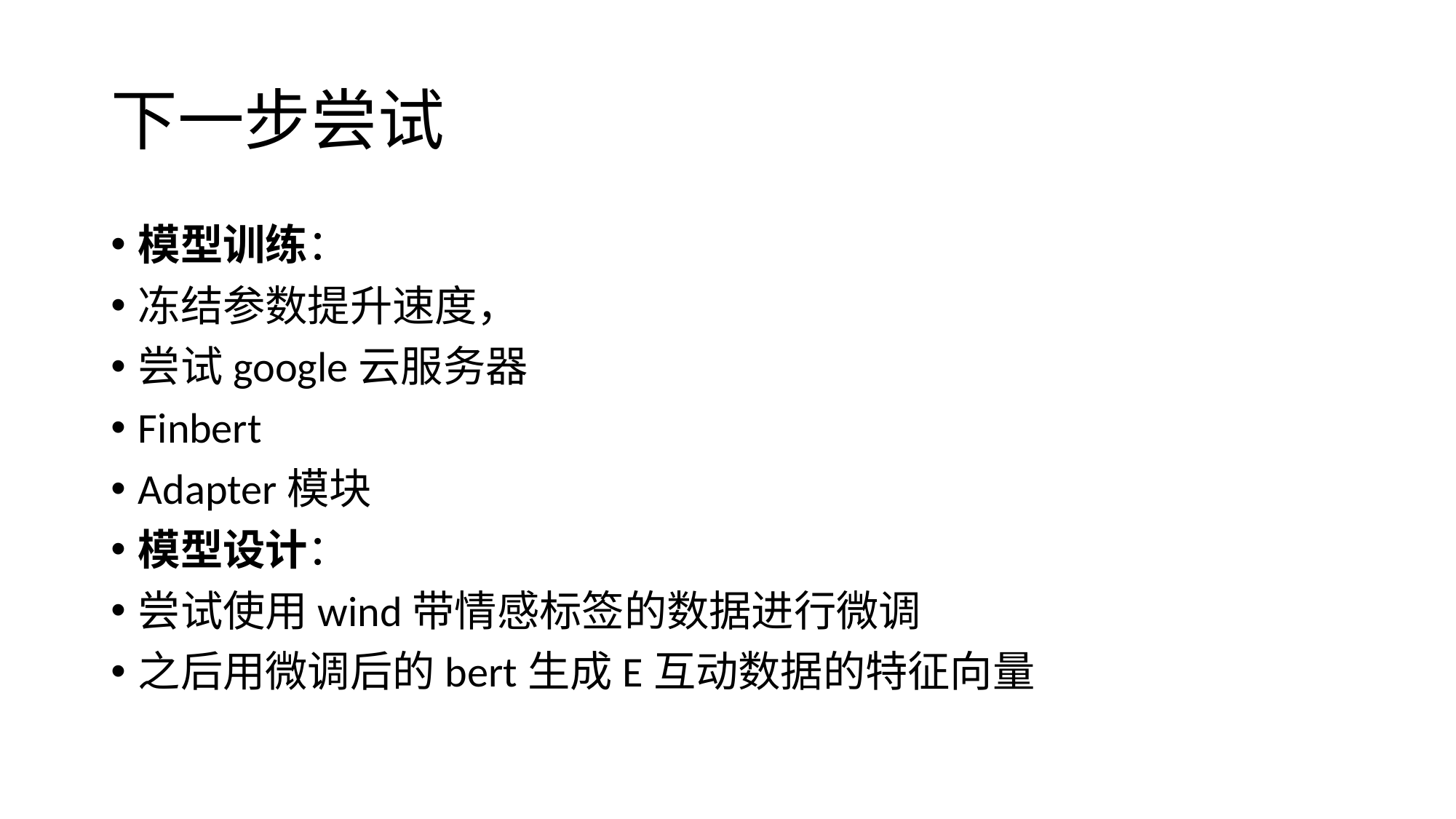

# 下一步尝试
模型训练：
冻结参数提升速度，
尝试google云服务器
Finbert
Adapter模块
模型设计：
尝试使用wind带情感标签的数据进行微调
之后用微调后的bert生成E互动数据的特征向量